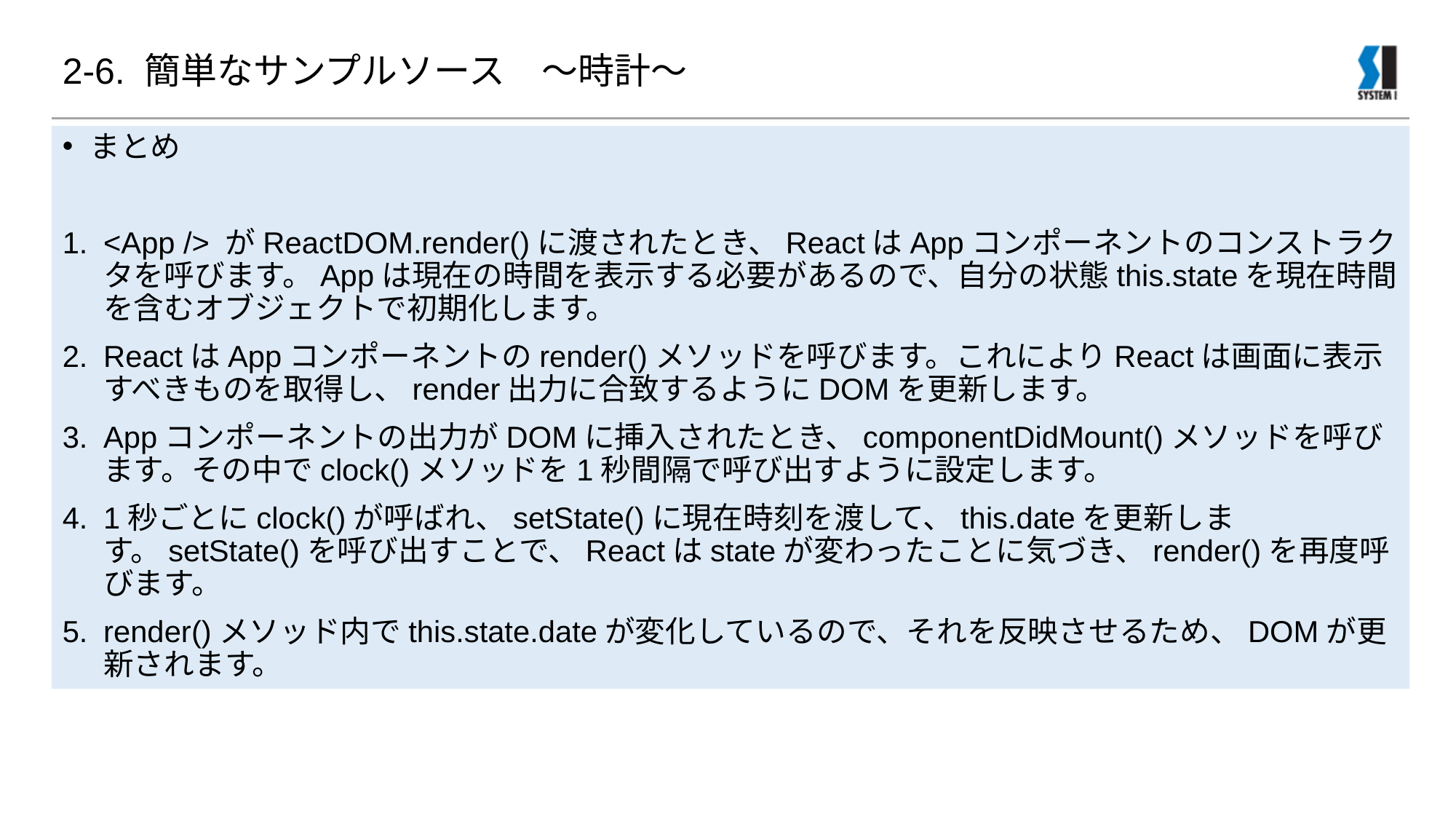

# 2-6. 簡単なサンプルソース　～時計～
まとめ

<App /> がReactDOM.render()に渡されたとき、ReactはAppコンポーネントのコンストラクタを呼びます。Appは現在の時間を表示する必要があるので、自分の状態this.stateを現在時間を含むオブジェクトで初期化します。
ReactはAppコンポーネントのrender()メソッドを呼びます。これによりReactは画面に表示すべきものを取得し、render出力に合致するようにDOMを更新します。
Appコンポーネントの出力がDOMに挿入されたとき、componentDidMount()メソッドを呼びます。その中でclock()メソッドを1秒間隔で呼び出すように設定します。
1秒ごとにclock()が呼ばれ、setState()に現在時刻を渡して、this.dateを更新します。setState()を呼び出すことで、Reactはstateが変わったことに気づき、render()を再度呼びます。
render()メソッド内でthis.state.dateが変化しているので、それを反映させるため、DOMが更新されます。